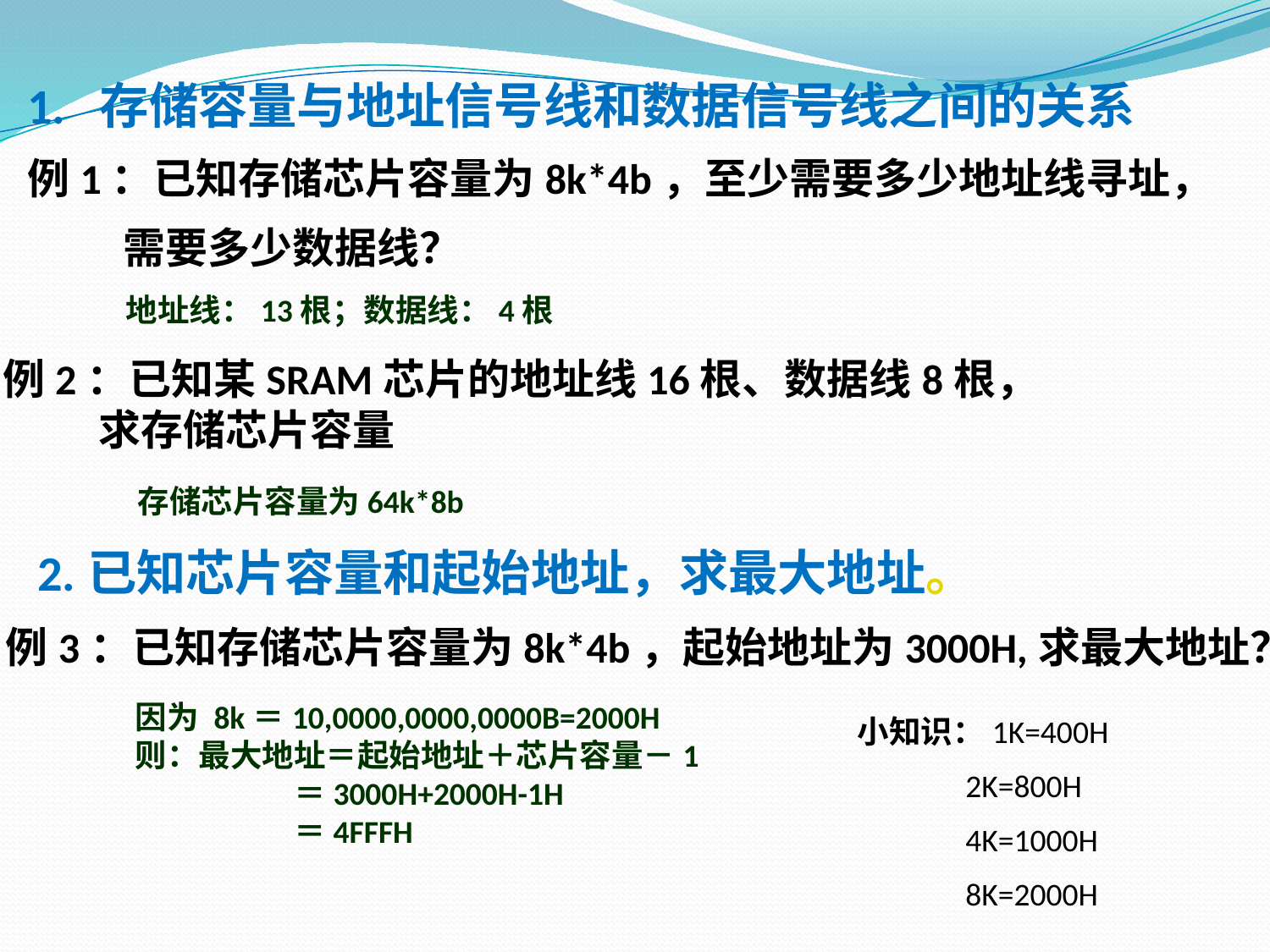

1.  存储容量与地址信号线和数据信号线之间的关系
例1：已知存储芯片容量为8k*4b，至少需要多少地址线寻址，
         需要多少数据线？

地址线：13根；数据线：4根
例2：已知某SRAM芯片的地址线16根、数据线8根，
         求存储芯片容量
存储芯片容量为64k*8b
2.已知芯片容量和起始地址，求最大地址。
例3：已知存储芯片容量为8k*4b，起始地址为3000H,求最大地址？
       因为 8k＝10,0000,0000,0000B=2000H
       则：最大地址＝起始地址＋芯片容量－1
                             ＝3000H+2000H-1H
                             ＝4FFFH
小知识：1K=400H
               2K=800H
               4K=1000H
               8K=2000H